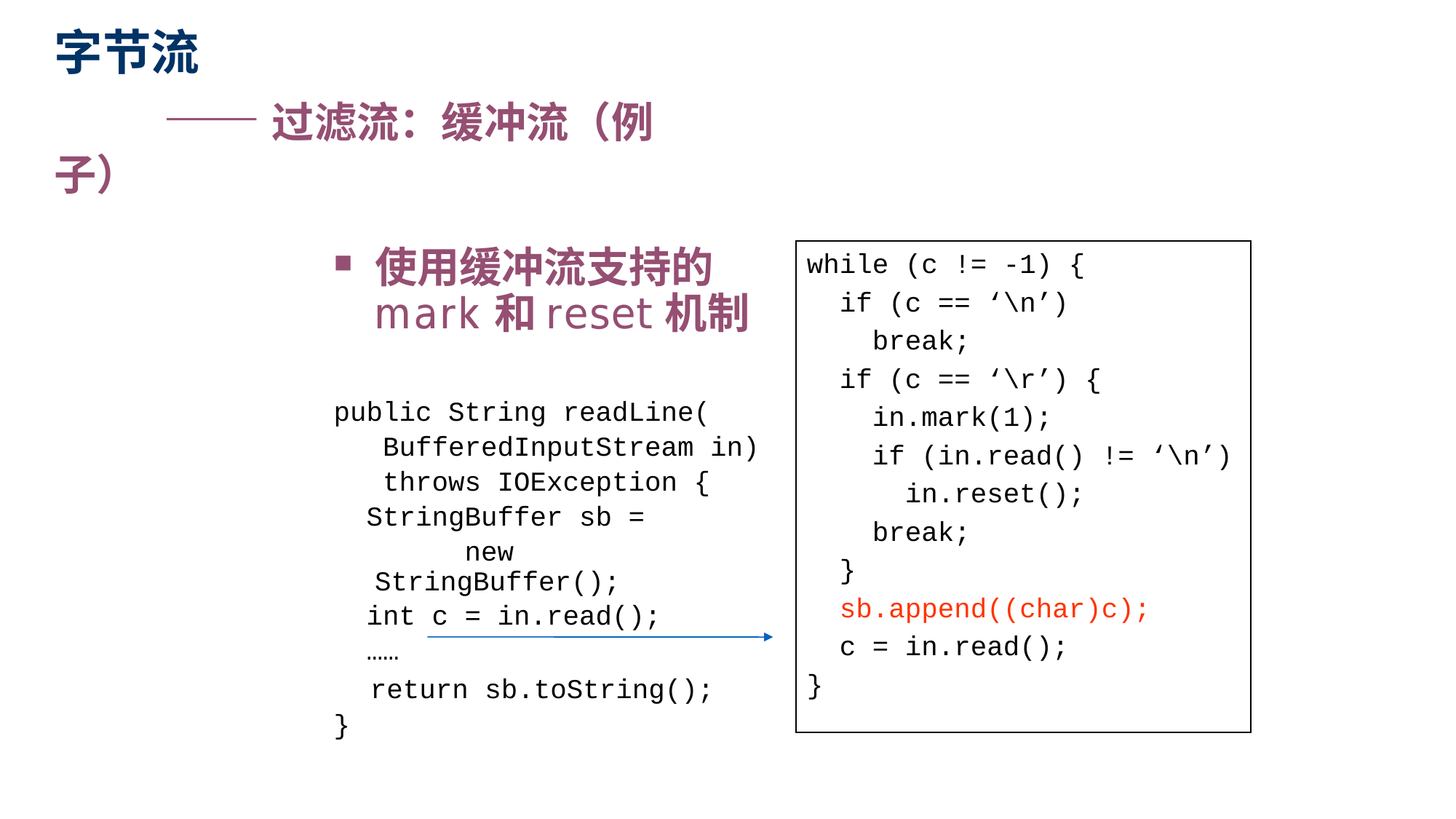

字节流
	——过滤流：缓冲流（例子）
使用缓冲流支持的mark和reset机制

public String readLine(
   BufferedInputStream in)
   throws IOException {
  StringBuffer sb =
        new StringBuffer();
  int c = in.read();
  ……
  return sb.toString();
}
while (c != -1) {
  if (c == ‘\n’)
    break;
  if (c == ‘\r’) {
    in.mark(1);
    if (in.read() != ‘\n’)
      in.reset();
    break;
  }
  sb.append((char)c);
  c = in.read();
}